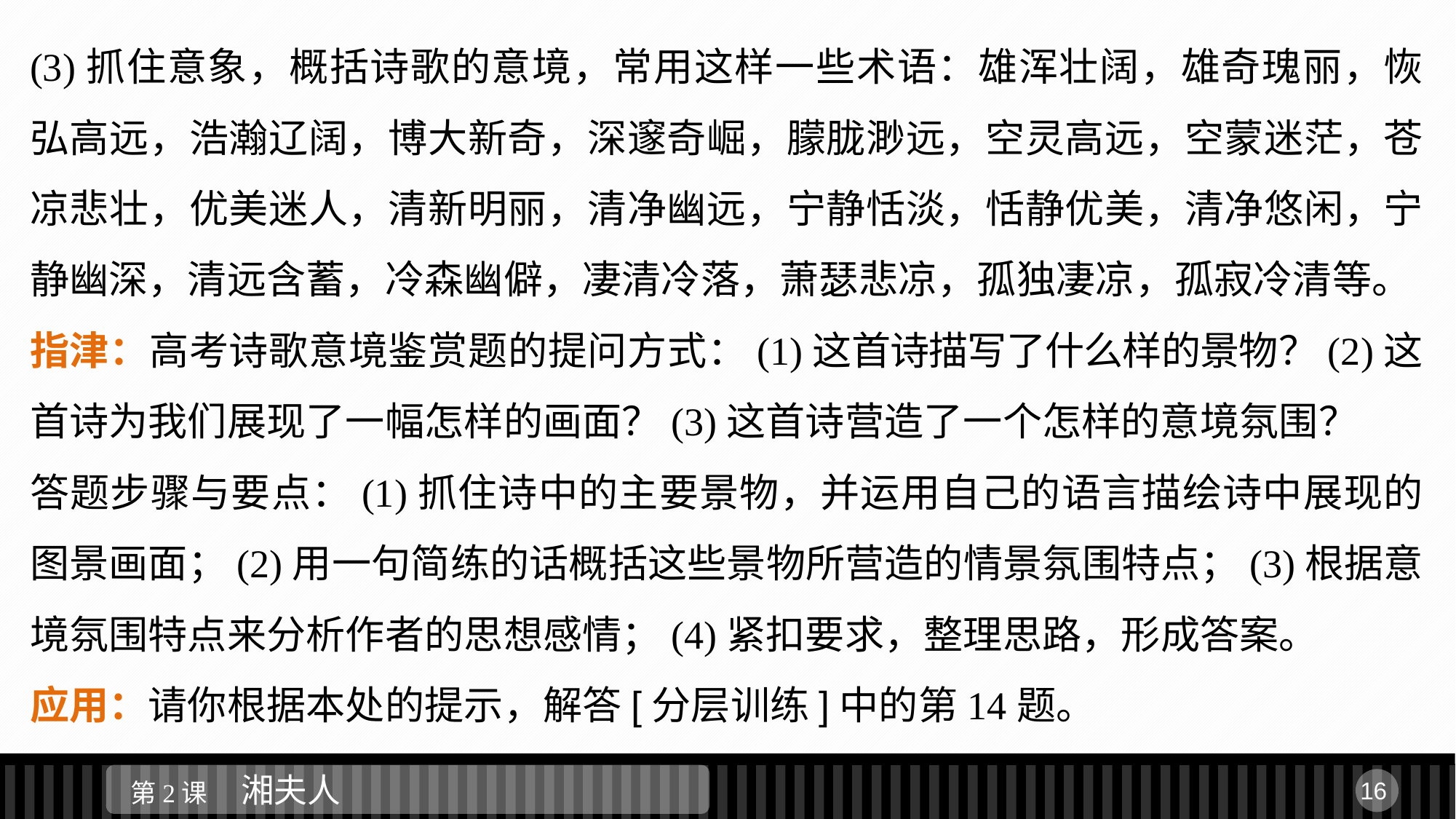

(3)抓住意象，概括诗歌的意境，常用这样一些术语：雄浑壮阔，雄奇瑰丽，恢弘高远，浩瀚辽阔，博大新奇，深邃奇崛，朦胧渺远，空灵高远，空蒙迷茫，苍凉悲壮，优美迷人，清新明丽，清净幽远，宁静恬淡，恬静优美，清净悠闲，宁静幽深，清远含蓄，冷森幽僻，凄清冷落，萧瑟悲凉，孤独凄凉，孤寂冷清等。
指津：高考诗歌意境鉴赏题的提问方式：(1)这首诗描写了什么样的景物？(2)这首诗为我们展现了一幅怎样的画面？(3)这首诗营造了一个怎样的意境氛围？
答题步骤与要点：(1)抓住诗中的主要景物，并运用自己的语言描绘诗中展现的图景画面；(2)用一句简练的话概括这些景物所营造的情景氛围特点；(3)根据意境氛围特点来分析作者的思想感情；(4)紧扣要求，整理思路，形成答案。
应用：请你根据本处的提示，解答[分层训练]中的第14题。